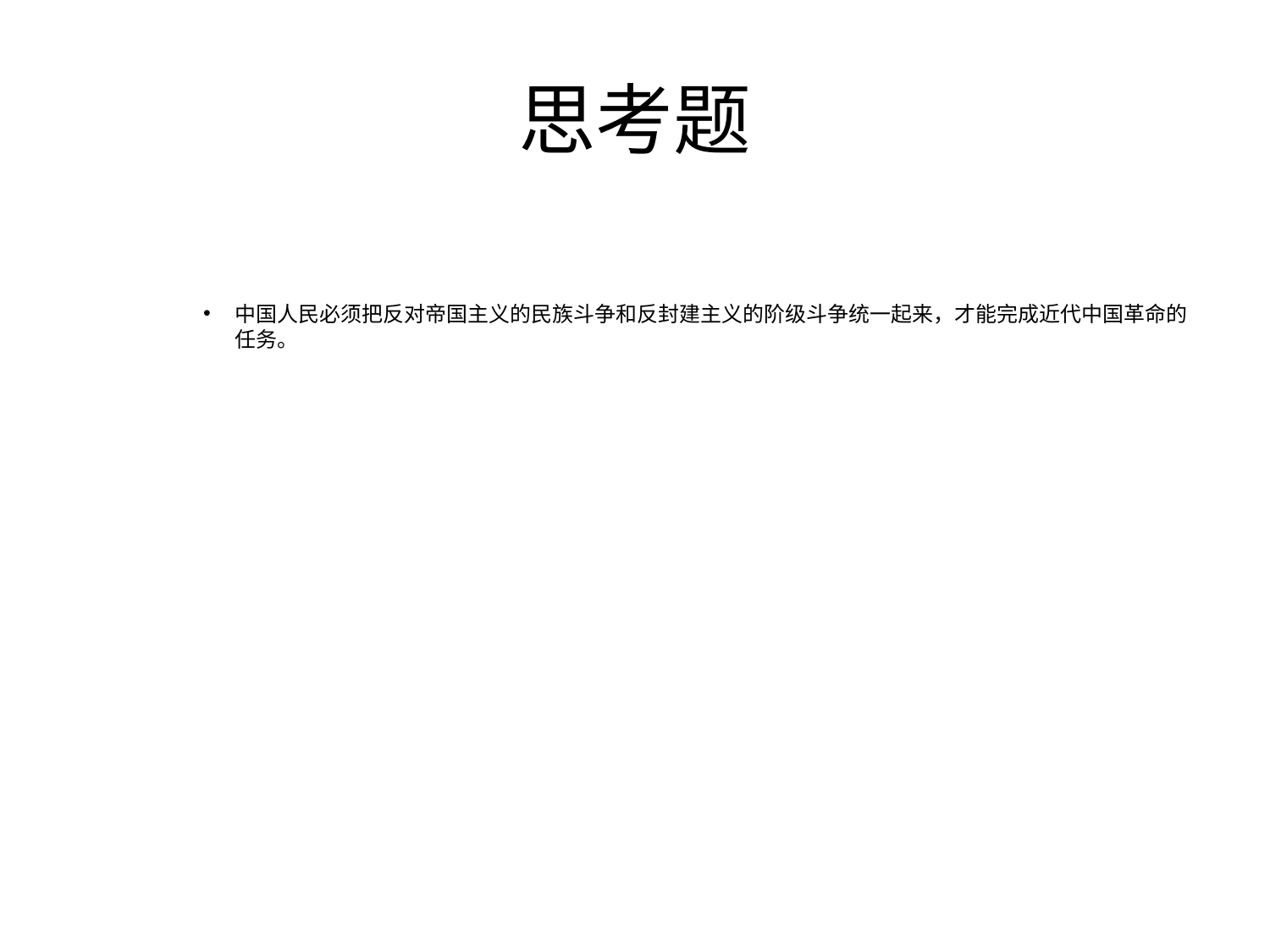

# 思考题

中国人民必须把反对帝国主义的民族斗争和反封建主义的阶级斗争统一起来，才能完成近代中国革命的任务。